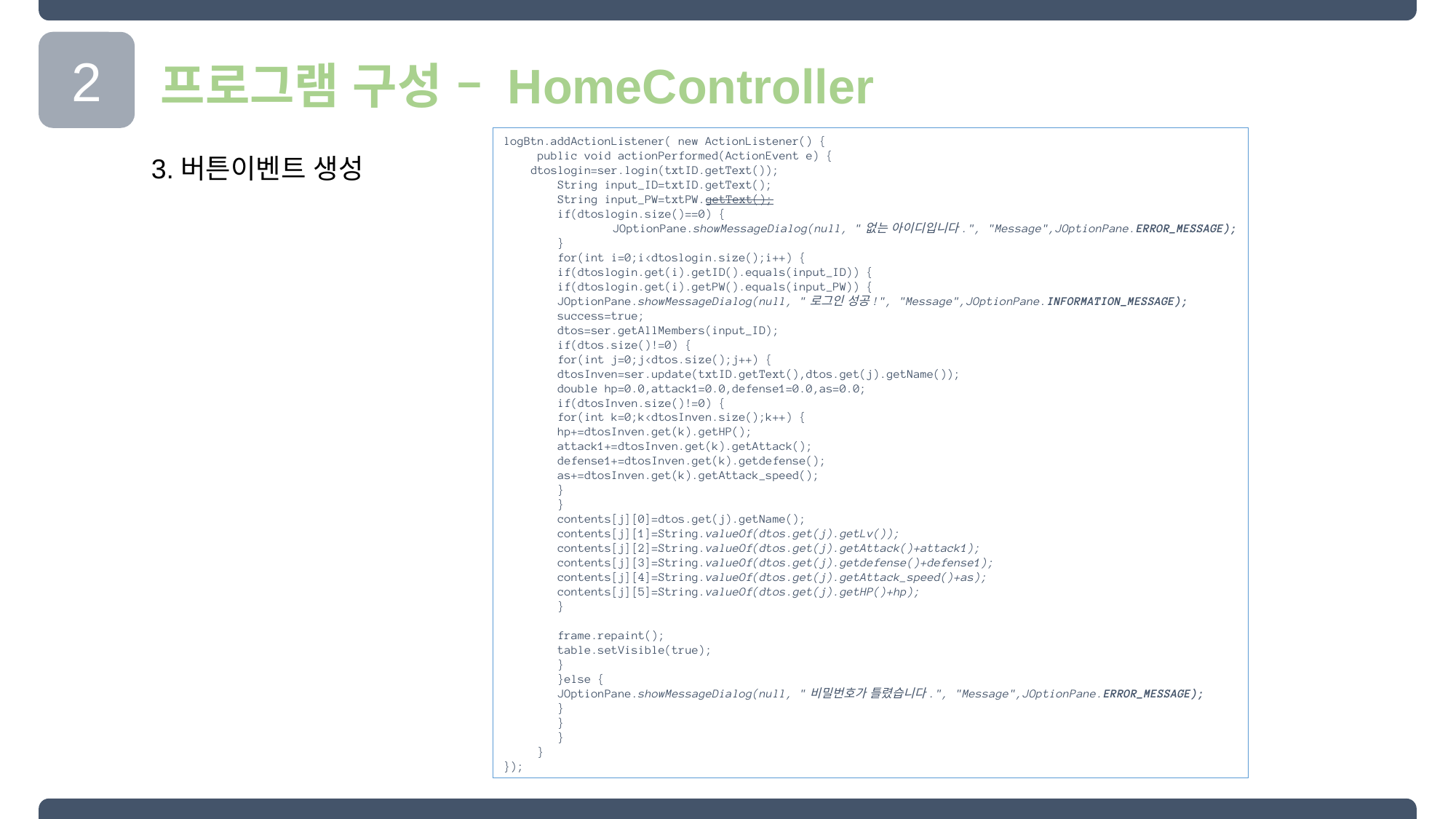

2
프로그램 구성 – HomeController
logBtn.addActionListener( new ActionListener() {
     public void actionPerformed(ActionEvent e) {
    dtoslogin=ser.login(txtID.getText());
        String input_ID=txtID.getText();
        String input_PW=txtPW.getText();
        if(dtoslogin.size()==0) {
        	JOptionPane.showMessageDialog(null, "없는 아이디입니다.", "Message",JOptionPane.ERROR_MESSAGE);
        }
        for(int i=0;i<dtoslogin.size();i++) {
        if(dtoslogin.get(i).getID().equals(input_ID)) {
        if(dtoslogin.get(i).getPW().equals(input_PW)) {
        JOptionPane.showMessageDialog(null, "로그인 성공!", "Message",JOptionPane.INFORMATION_MESSAGE);
        success=true;
        dtos=ser.getAllMembers(input_ID);
        if(dtos.size()!=0) {
        for(int j=0;j<dtos.size();j++) {
        dtosInven=ser.update(txtID.getText(),dtos.get(j).getName());
        double hp=0.0,attack1=0.0,defense1=0.0,as=0.0;
        if(dtosInven.size()!=0) {
        for(int k=0;k<dtosInven.size();k++) {
        hp+=dtosInven.get(k).getHP();
        attack1+=dtosInven.get(k).getAttack();
        defense1+=dtosInven.get(k).getdefense();
        as+=dtosInven.get(k).getAttack_speed();
        }
        }
        contents[j][0]=dtos.get(j).getName();
        contents[j][1]=String.valueOf(dtos.get(j).getLv());
        contents[j][2]=String.valueOf(dtos.get(j).getAttack()+attack1);
        contents[j][3]=String.valueOf(dtos.get(j).getdefense()+defense1);
        contents[j][4]=String.valueOf(dtos.get(j).getAttack_speed()+as);
        contents[j][5]=String.valueOf(dtos.get(j).getHP()+hp);
        }

        frame.repaint();
        table.setVisible(true);
        }
        }else {
        JOptionPane.showMessageDialog(null, "비밀번호가 틀렸습니다.", "Message",JOptionPane.ERROR_MESSAGE);
        }
        }
        }
     }
});
3.버튼이벤트 생성